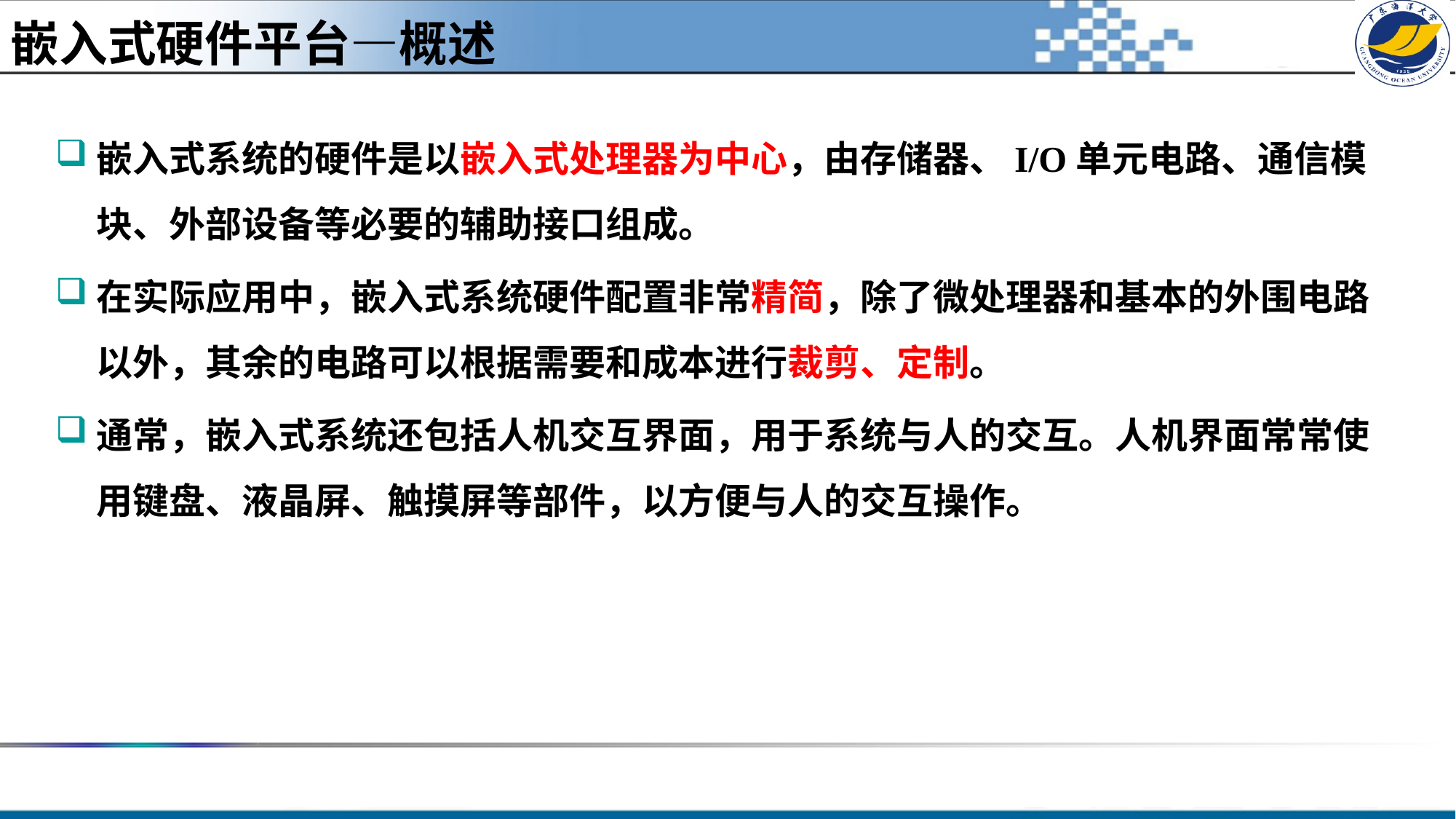

嵌入式硬件平台—概述
#
嵌入式系统的硬件是以嵌入式处理器为中心，由存储器、I/O单元电路、通信模块、外部设备等必要的辅助接口组成。
在实际应用中，嵌入式系统硬件配置非常精简，除了微处理器和基本的外围电路以外，其余的电路可以根据需要和成本进行裁剪、定制。
通常，嵌入式系统还包括人机交互界面，用于系统与人的交互。人机界面常常使用键盘、液晶屏、触摸屏等部件，以方便与人的交互操作。
19